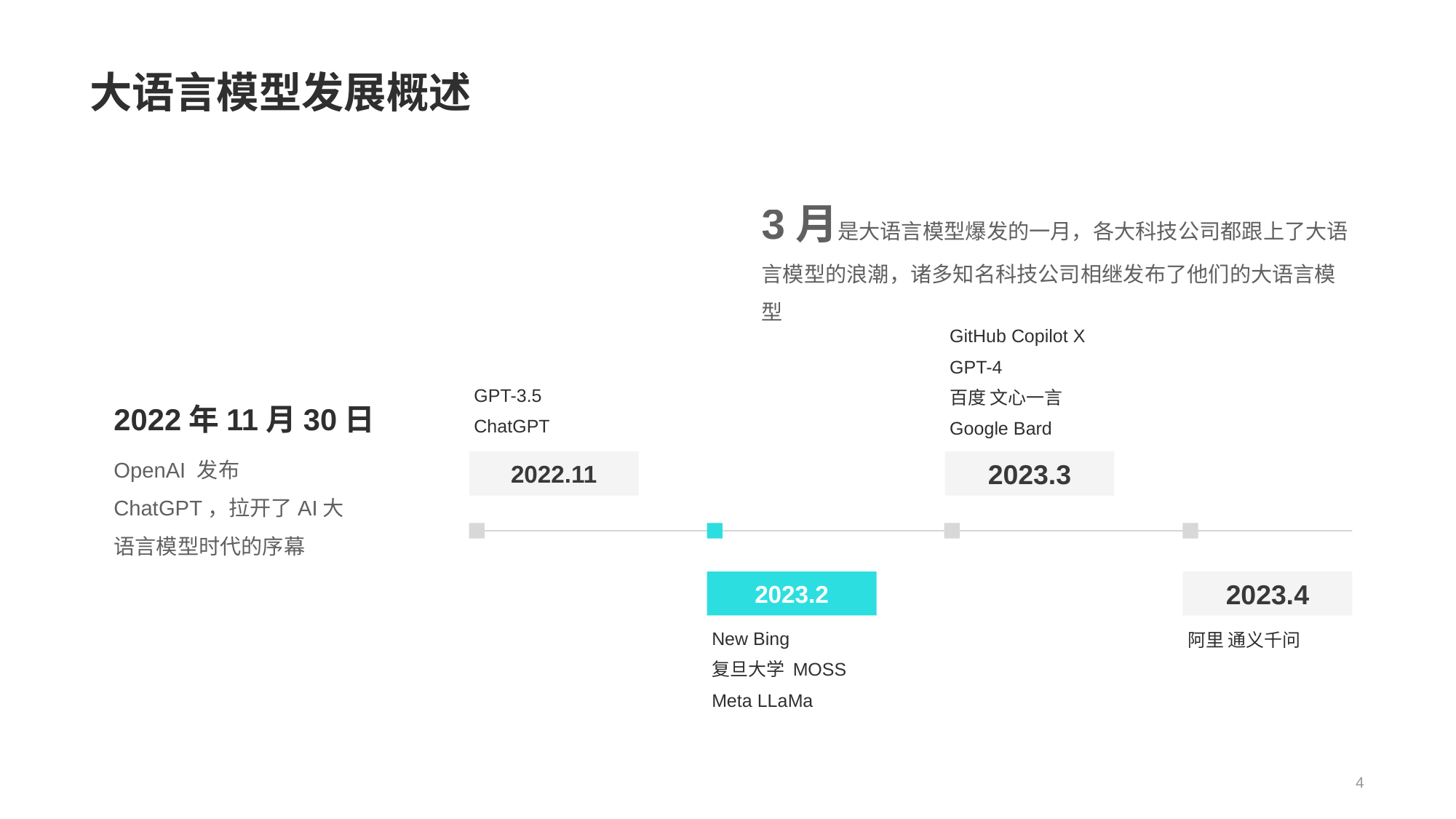

# 大语言模型发展概述
3月是大语言模型爆发的一月，各大科技公司都跟上了大语言模型的浪潮，诸多知名科技公司相继发布了他们的大语言模型
GitHub Copilot X
GPT-4
百度 文心一言
Google Bard
2022年11月30日
GPT-3.5
ChatGPT
OpenAI 发布 ChatGPT，拉开了AI大语言模型时代的序幕
2022.11
2023.3

2023.2
2023.4
New Bing
复旦大学 MOSS
Meta LLaMa
阿里 通义千问
4